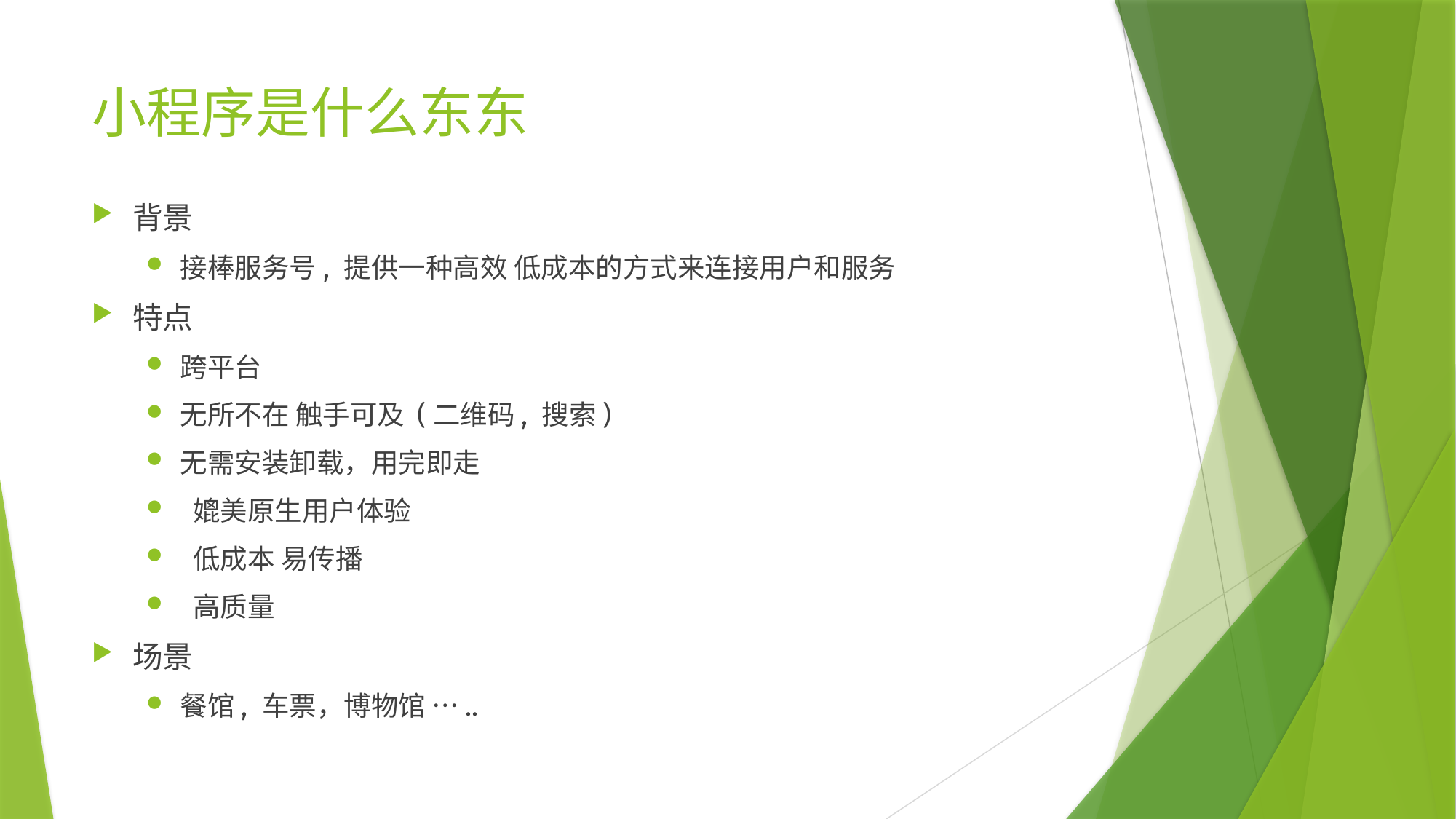

# 小程序是什么东东
背景
接棒服务号, 提供一种高效 低成本的方式来连接用户和服务
特点
跨平台
无所不在 触手可及 (二维码, 搜索)
无需安装卸载，用完即走
 媲美原生用户体验
 低成本 易传播
 高质量
场景
餐馆, 车票，博物馆 …..